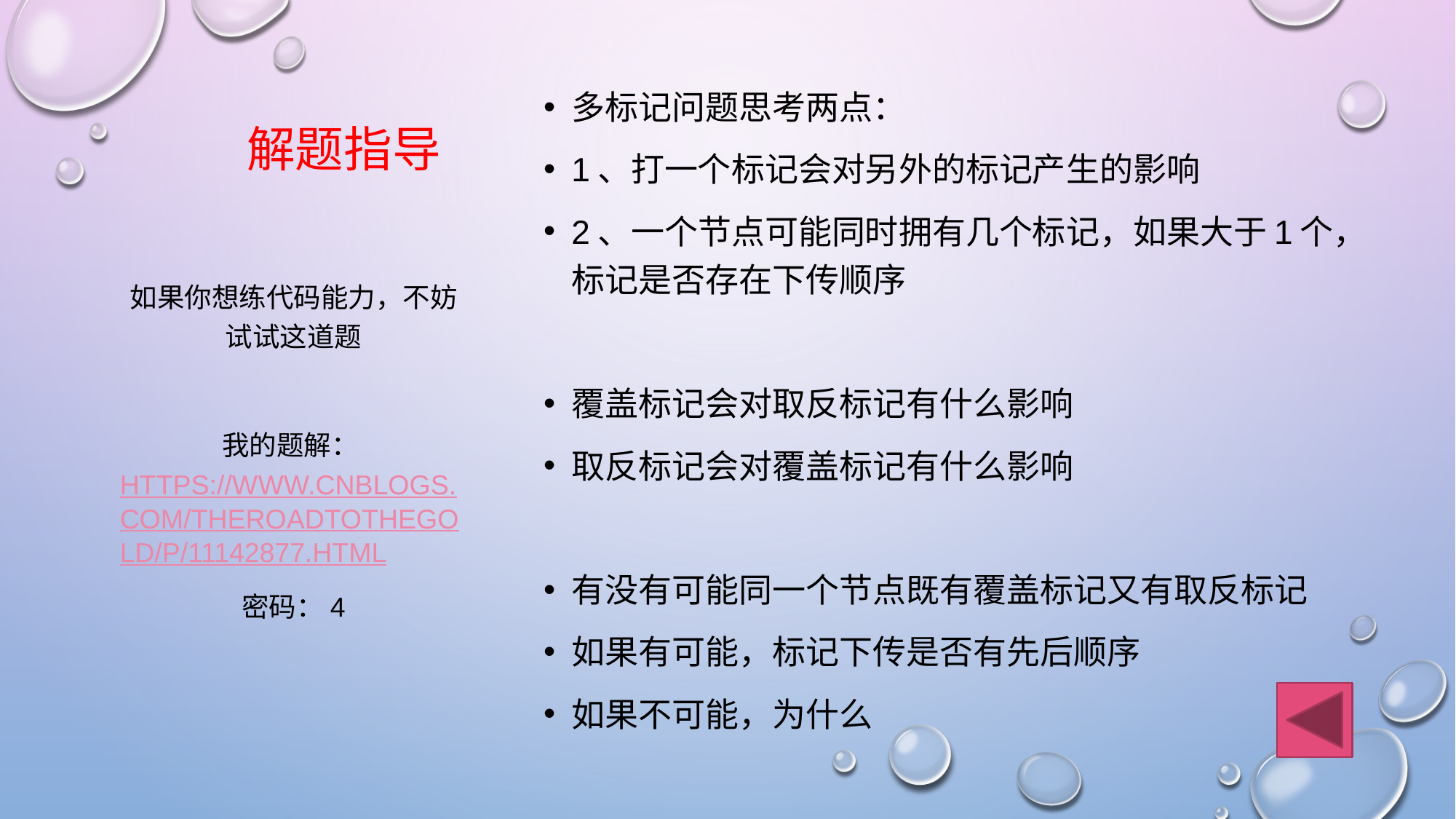

# 解题指导
多标记问题思考两点：
1、打一个标记会对另外的标记产生的影响
2、一个节点可能同时拥有几个标记，如果大于1个，标记是否存在下传顺序

覆盖标记会对取反标记有什么影响
取反标记会对覆盖标记有什么影响

有没有可能同一个节点既有覆盖标记又有取反标记
如果有可能，标记下传是否有先后顺序
如果不可能，为什么

如果你想练代码能力，不妨试试这道题

我的题解：https://www.cnblogs.com/TheRoadToTheGold/p/11142877.html
密码：4